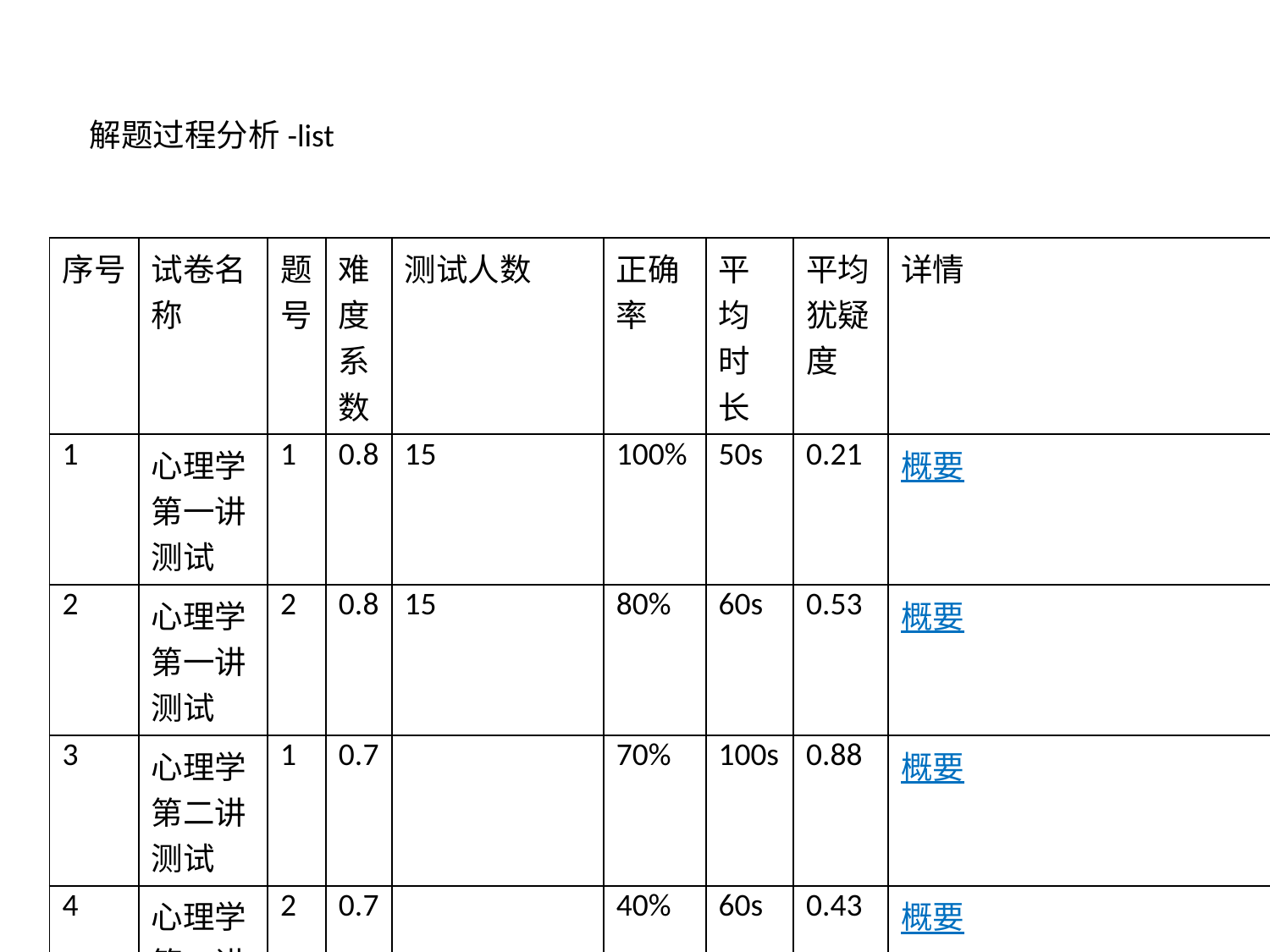

解题过程分析-list
| 序号 | 试卷名称 | 题号 | 难度系数 | 测试人数 | 正确率 | 平均时长 | 平均犹疑度 | 详情 |
| --- | --- | --- | --- | --- | --- | --- | --- | --- |
| 1 | 心理学第一讲测试 | 1 | 0.8 | 15 | 100% | 50s | 0.21 | 概要 |
| 2 | 心理学第一讲测试 | 2 | 0.8 | 15 | 80% | 60s | 0.53 | 概要 |
| 3 | 心理学第二讲测试 | 1 | 0.7 |  | 70% | 100s | 0.88 | 概要 |
| 4 | 心理学第二讲测试 | 2 | 0.7 |  | 40% | 60s | 0.43 | 概要 |